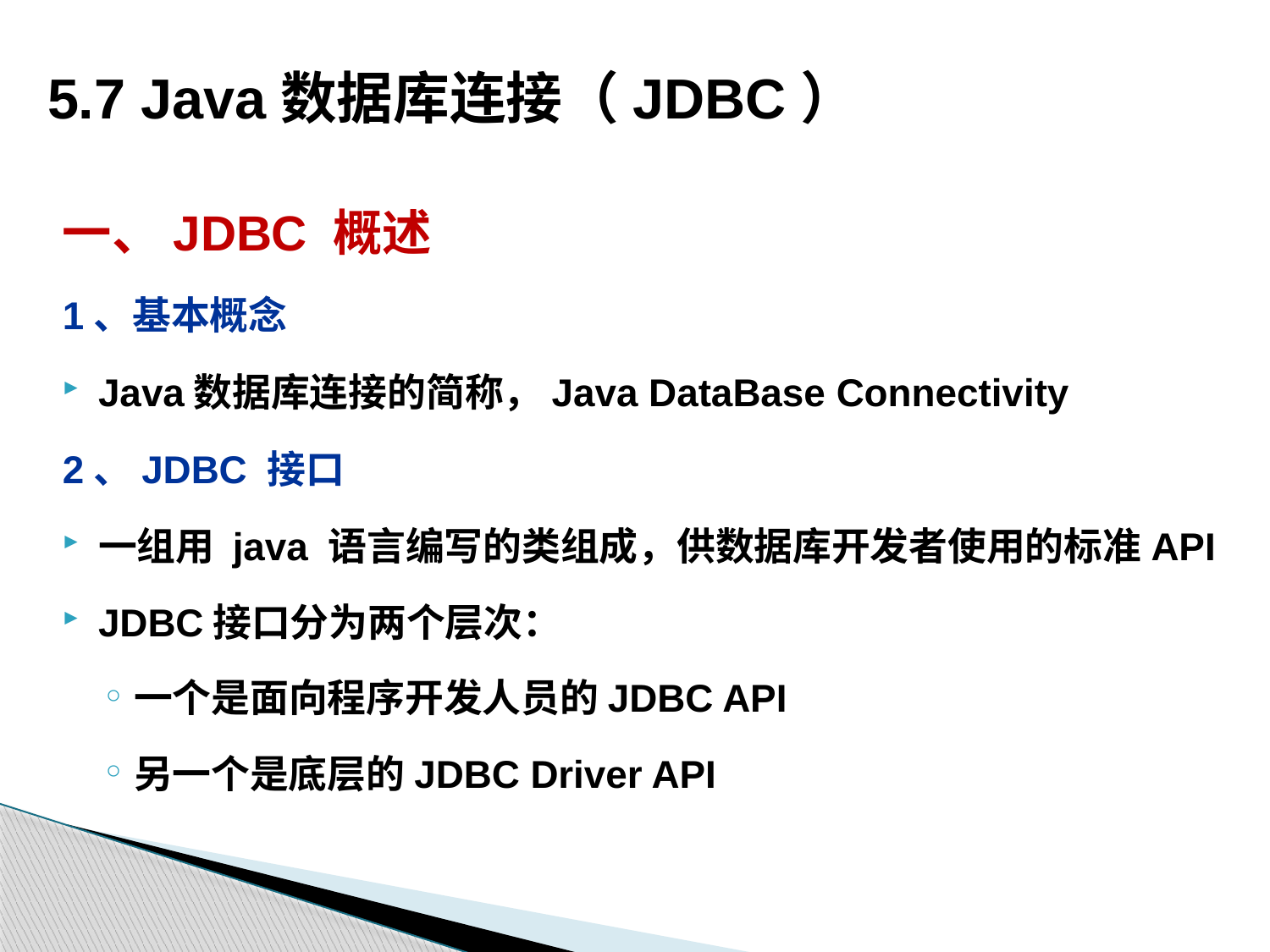

# 5.7 Java数据库连接（JDBC）
一、JDBC 概述
1、基本概念
Java数据库连接的简称，Java DataBase Connectivity
2、JDBC 接口
一组用 java 语言编写的类组成，供数据库开发者使用的标准API
JDBC接口分为两个层次：
一个是面向程序开发人员的JDBC API
另一个是底层的JDBC Driver API